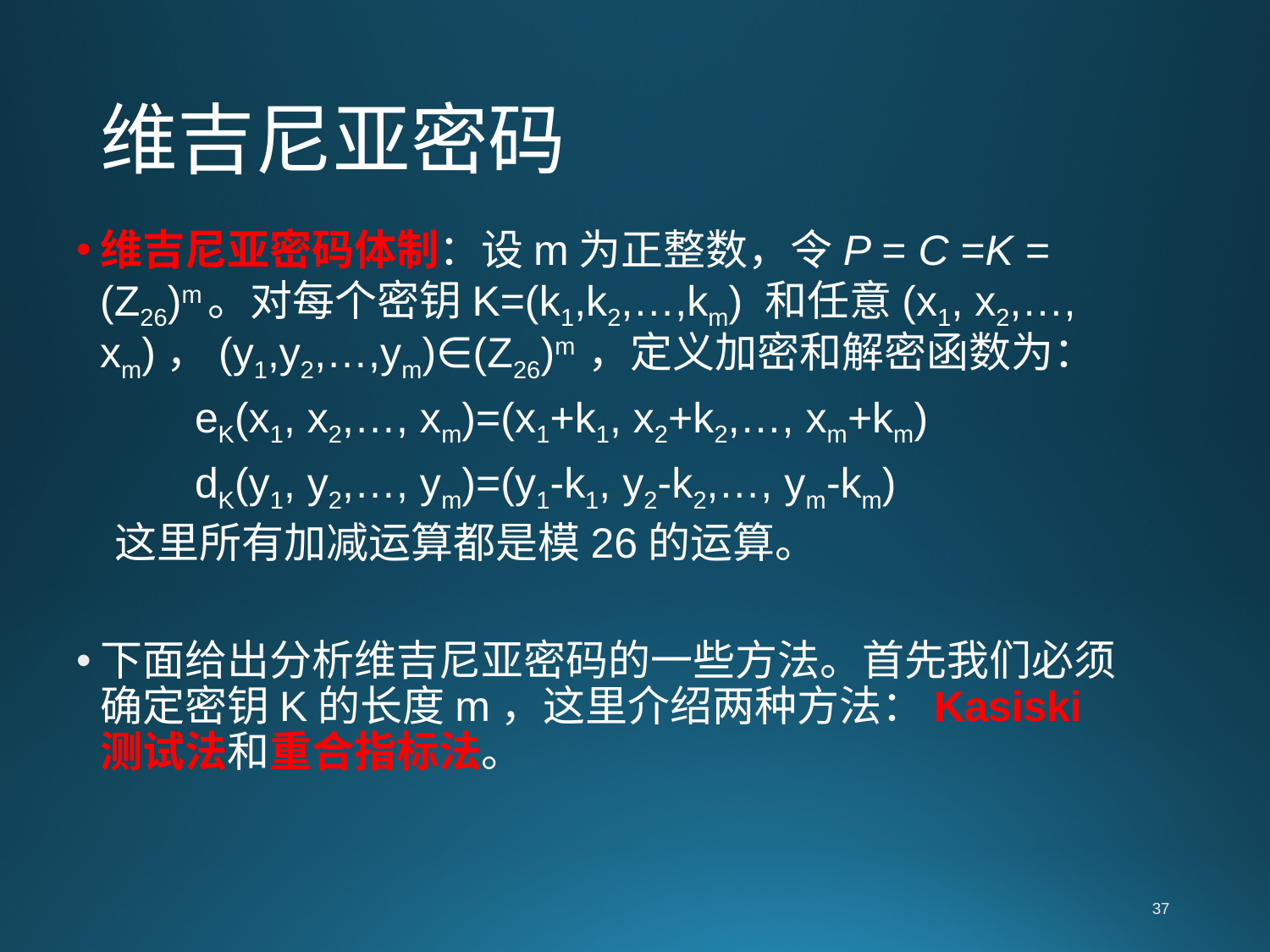

# 维吉尼亚密码
维吉尼亚密码体制：设m为正整数，令P = C =K = (Z26)m。对每个密钥K=(k1,k2,…,km) 和任意(x1, x2,…, xm)，(y1,y2,…,ym)∈(Z26)m ，定义加密和解密函数为：
          eK(x1, x2,…, xm)=(x1+k1, x2+k2,…, xm+km)
          dK(y1, y2,…, ym)=(y1-k1, y2-k2,…, ym-km)
   这里所有加减运算都是模26的运算。

下面给出分析维吉尼亚密码的一些方法。首先我们必须确定密钥K的长度m，这里介绍两种方法：Kasiski测试法和重合指标法。
37